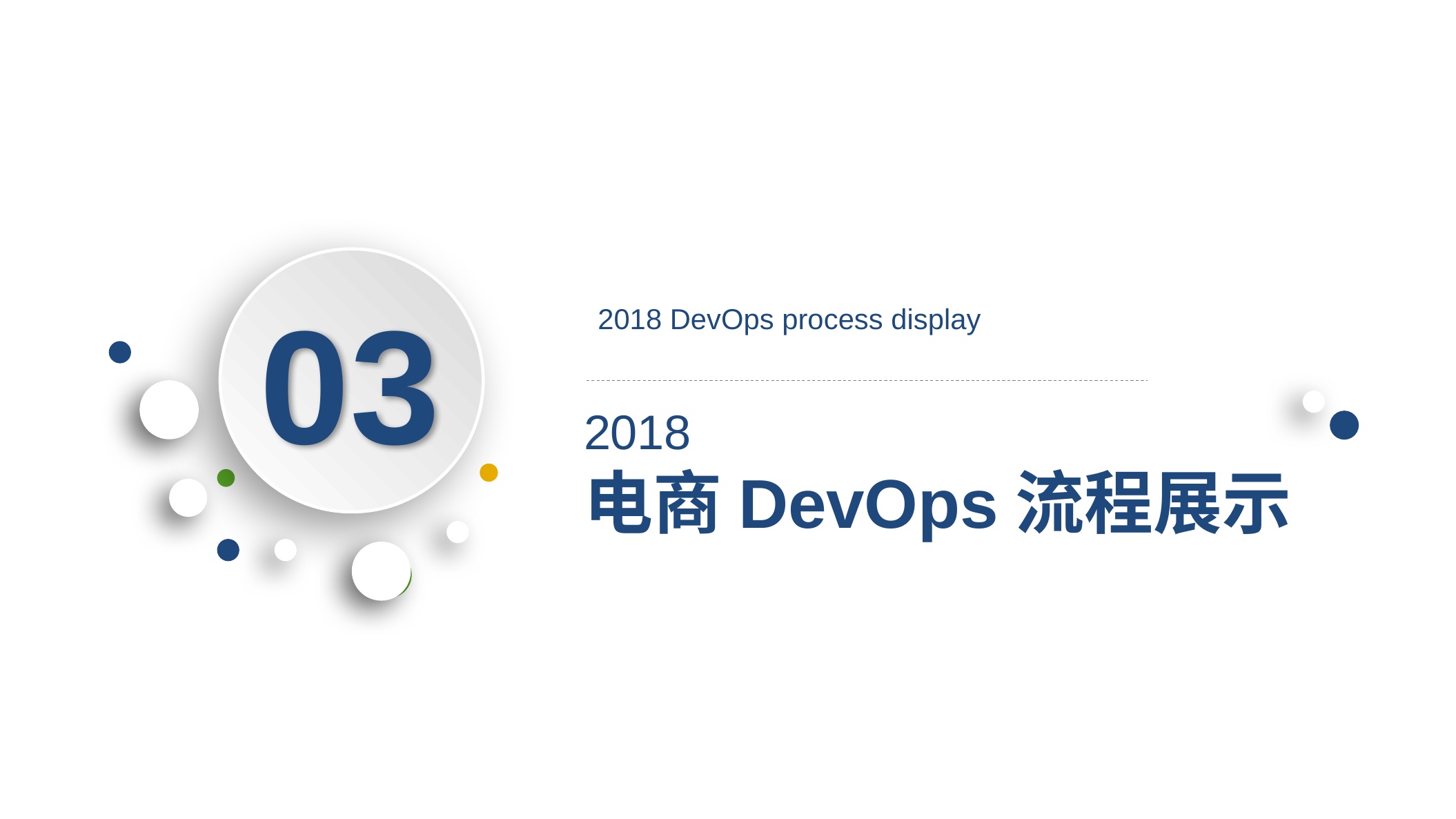

03
2018 DevOps process display

2018
电商DevOps流程展示